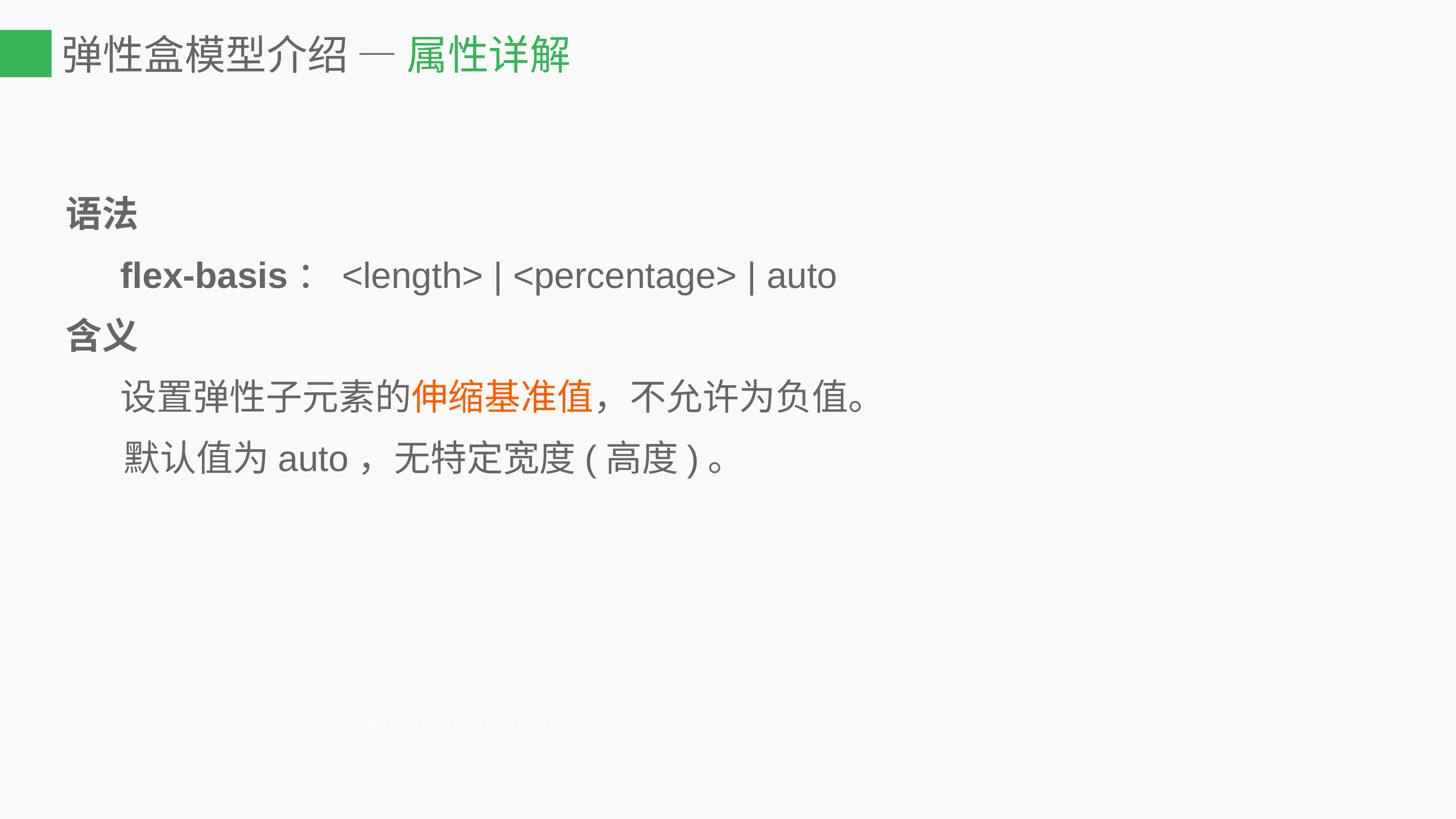

# 弹性盒模型介绍 — 属性详解
语法
	flex-basis：<length> | <percentage> | auto
含义
	设置弹性子元素的伸缩基准值，不允许为负值。
      默认值为auto，无特定宽度(高度)。